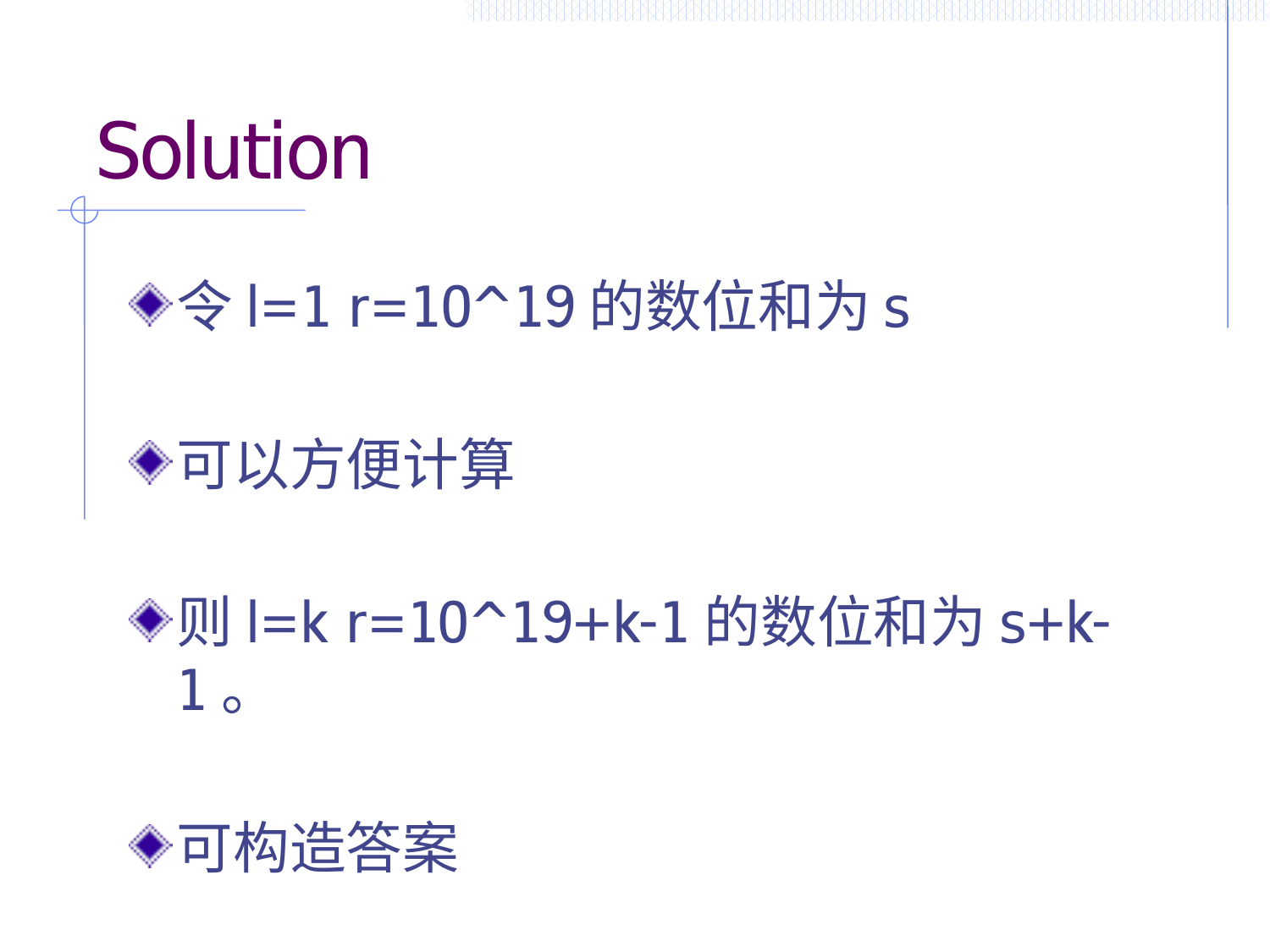

# Solution
令l=1 r=10^19的数位和为s

可以方便计算

则l=k r=10^19+k-1的数位和为s+k-1。

可构造答案